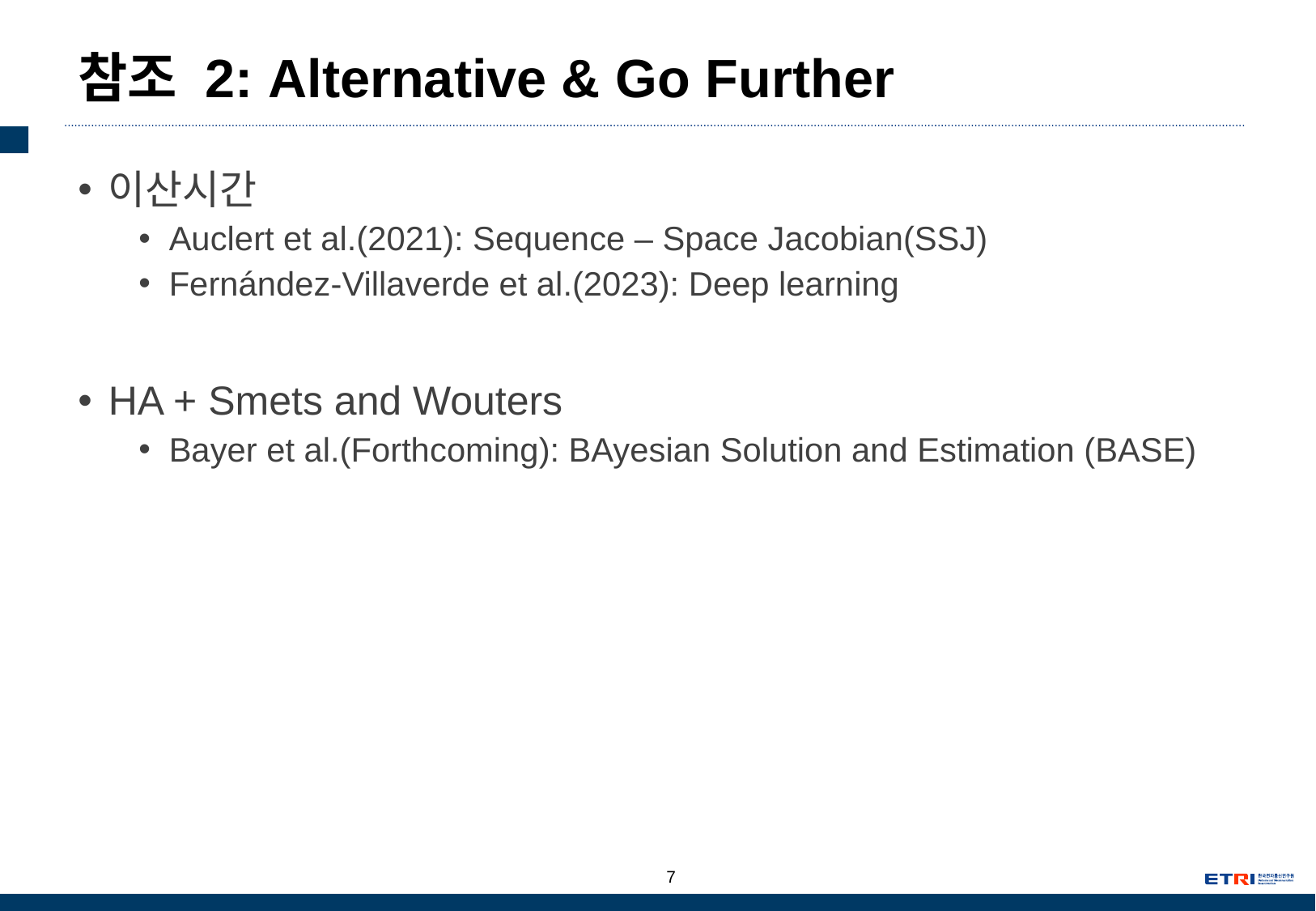

# 참조 2: Alternative & Go Further
이산시간
Auclert et al.(2021): Sequence – Space Jacobian(SSJ)
Fernández-Villaverde et al.(2023): Deep learning

HA + Smets and Wouters
Bayer et al.(Forthcoming): BAyesian Solution and Estimation (BASE)